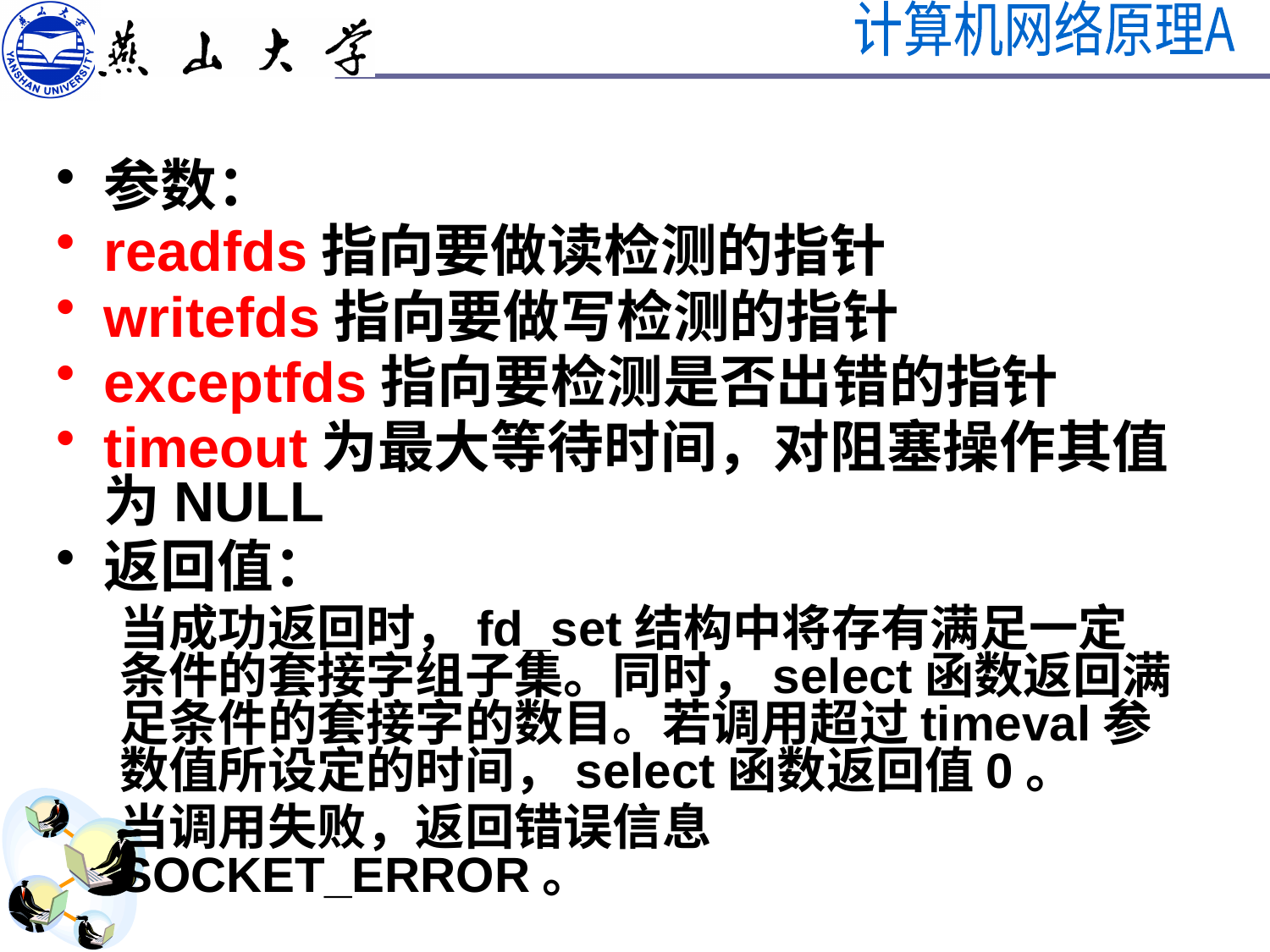

参数：
readfds指向要做读检测的指针
writefds指向要做写检测的指针
exceptfds指向要检测是否出错的指针
timeout为最大等待时间，对阻塞操作其值为NULL
返回值：
当成功返回时，fd_set结构中将存有满足一定条件的套接字组子集。同时，select函数返回满足条件的套接字的数目。若调用超过timeval参数值所设定的时间，select函数返回值0。
当调用失败，返回错误信息SOCKET_ERROR。